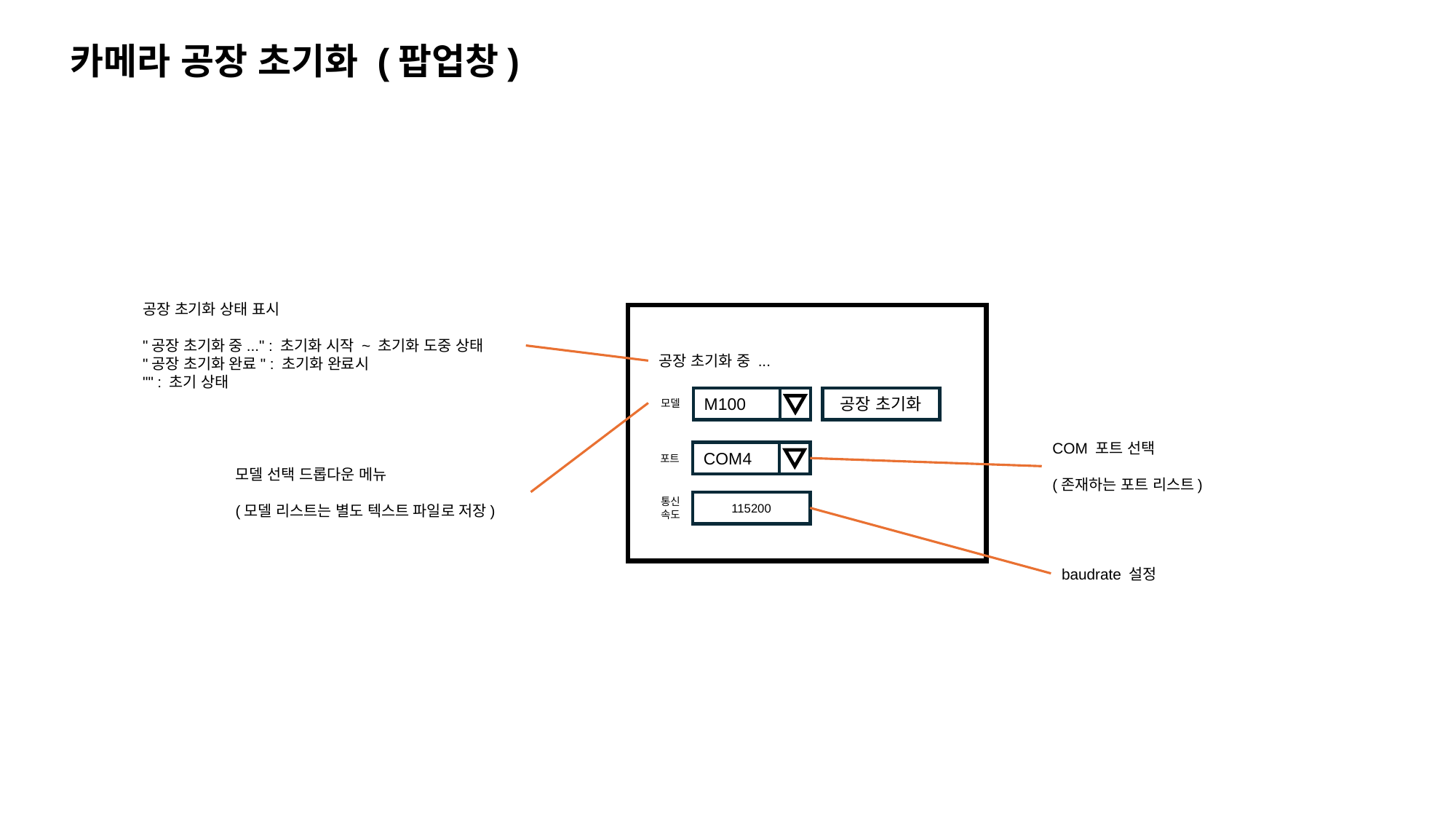

카메라 공장 초기화 (팝업창)
공장 초기화 상태 표시

"공장 초기화 중..." : 초기화 시작 ~ 초기화 도중 상태
"공장 초기화 완료" : 초기화 완료시
"" : 초기 상태

공장 초기화 중 ...
모델

공장 초기화
M100

COM 포트 선택

(존재하는 포트 리스트)

COM4
포트
모델 선택 드롭다운 메뉴

(모델 리스트는 별도 텍스트 파일로 저장)

통신속도
115200
baudrate 설정